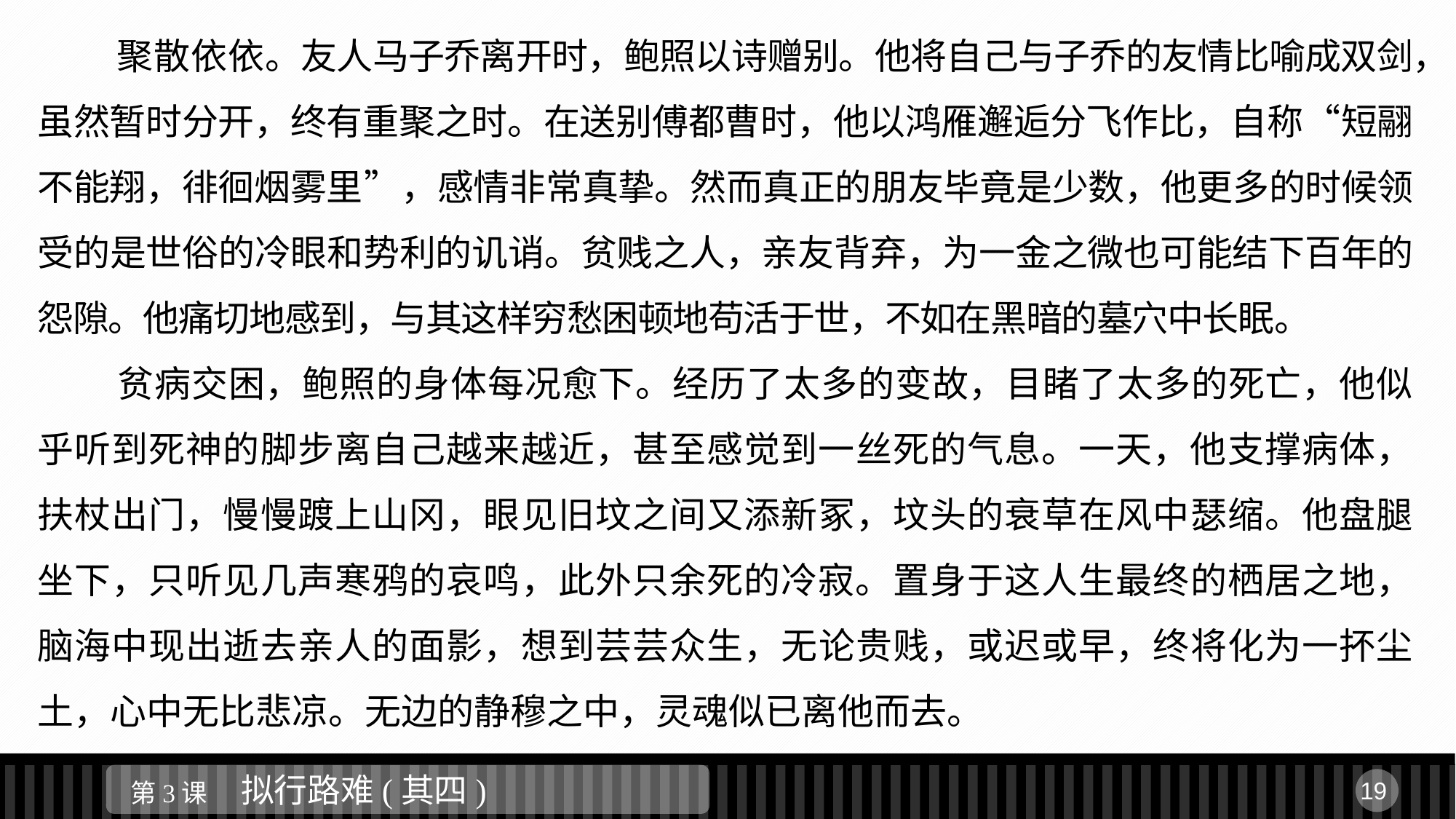

聚散依依。友人马子乔离开时，鲍照以诗赠别。他将自己与子乔的友情比喻成双剑，虽然暂时分开，终有重聚之时。在送别傅都曹时，他以鸿雁邂逅分飞作比，自称“短翮不能翔，徘徊烟雾里”，感情非常真挚。然而真正的朋友毕竟是少数，他更多的时候领受的是世俗的冷眼和势利的讥诮。贫贱之人，亲友背弃，为一金之微也可能结下百年的怨隙。他痛切地感到，与其这样穷愁困顿地苟活于世，不如在黑暗的墓穴中长眠。
        贫病交困，鲍照的身体每况愈下。经历了太多的变故，目睹了太多的死亡，他似乎听到死神的脚步离自己越来越近，甚至感觉到一丝死的气息。一天，他支撑病体，扶杖出门，慢慢踱上山冈，眼见旧坟之间又添新冢，坟头的衰草在风中瑟缩。他盘腿坐下，只听见几声寒鸦的哀鸣，此外只余死的冷寂。置身于这人生最终的栖居之地，脑海中现出逝去亲人的面影，想到芸芸众生，无论贵贱，或迟或早，终将化为一抔尘土，心中无比悲凉。无边的静穆之中，灵魂似已离他而去。